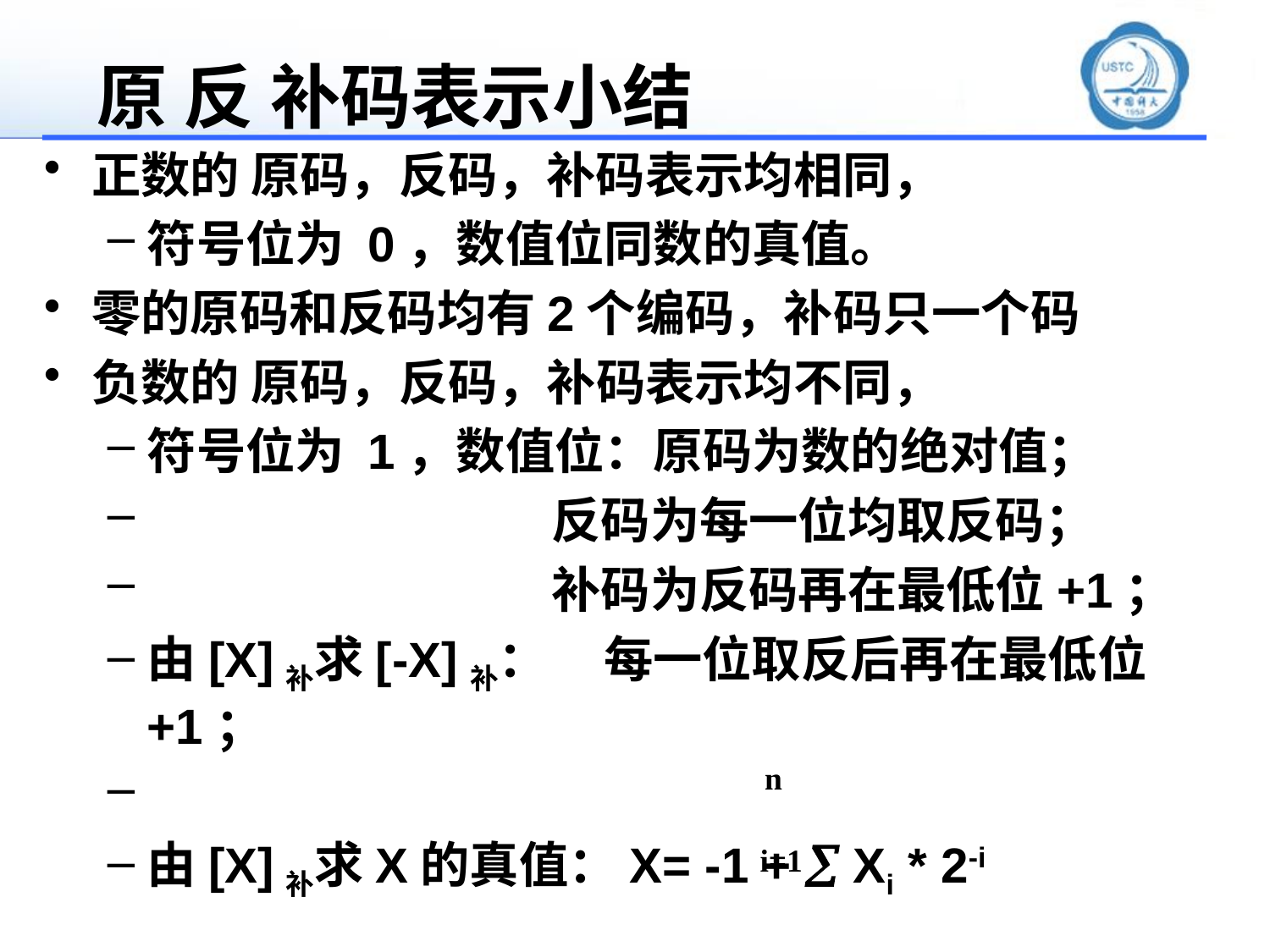

# 原 反 补码表示小结
正数的 原码，反码，补码表示均相同，
符号位为 0，数值位同数的真值。
零的原码和反码均有2个编码，补码只一个码
负数的 原码，反码，补码表示均不同，
符号位为 1，数值位：原码为数的绝对值；
                                   反码为每一位均取反码；
                                   补码为反码再在最低位+1；
由[X]补求[-X]补：     每一位取反后再在最低位+1；

由[X]补求X的真值：X= -1 + ∑ Xi * 2-i

n
i=1